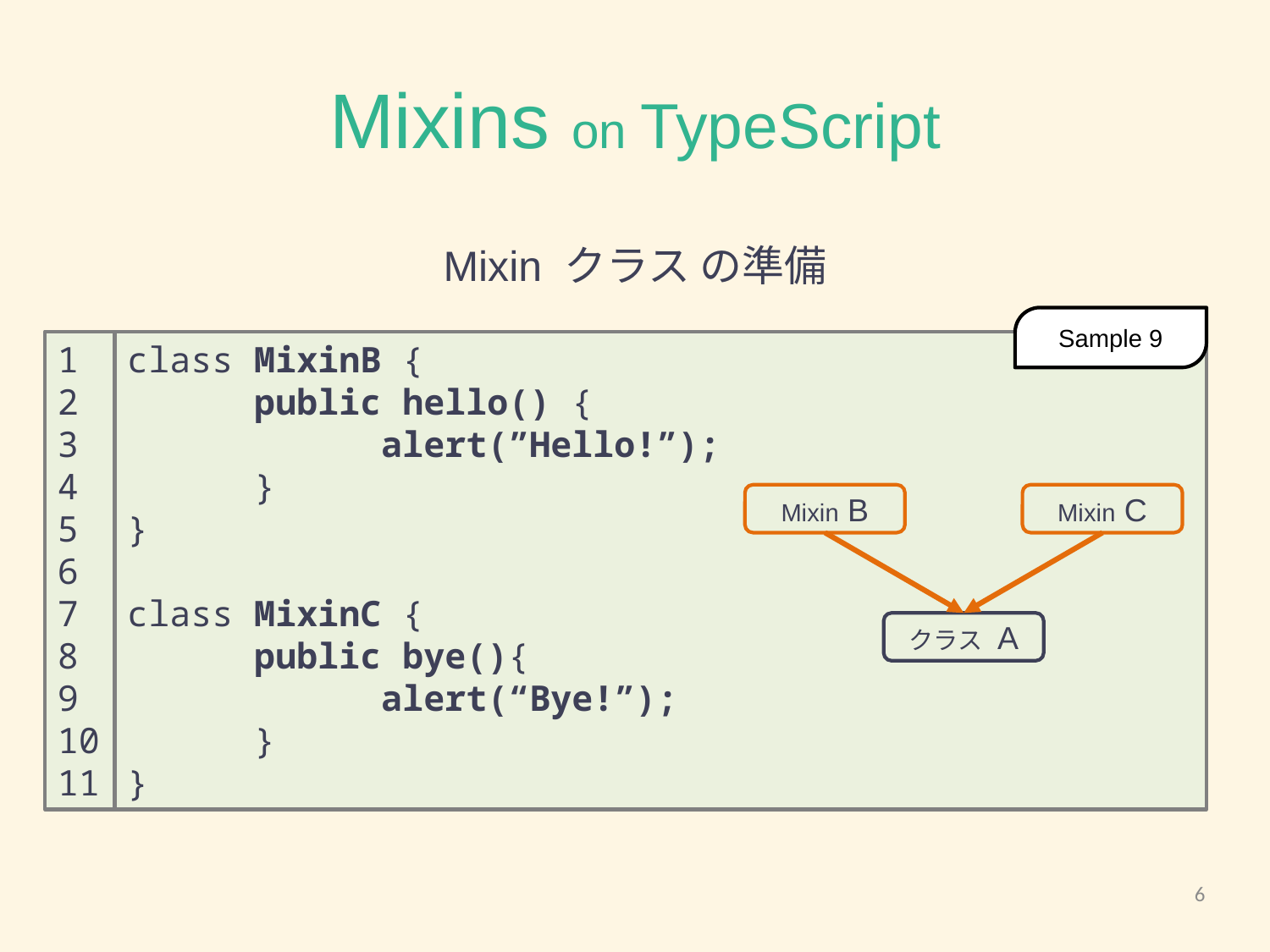

# Mixins on TypeScript
Mixin クラス の準備
Sample 9
1
2
3
4
5
6
7
8
9
10
11
class MixinB {
	public hello() {
		alert(”Hello!”);
	}
}

class MixinC {
	public bye(){
		alert(“Bye!”);
	}
}
Mixin B
Mixin C
クラス A
6